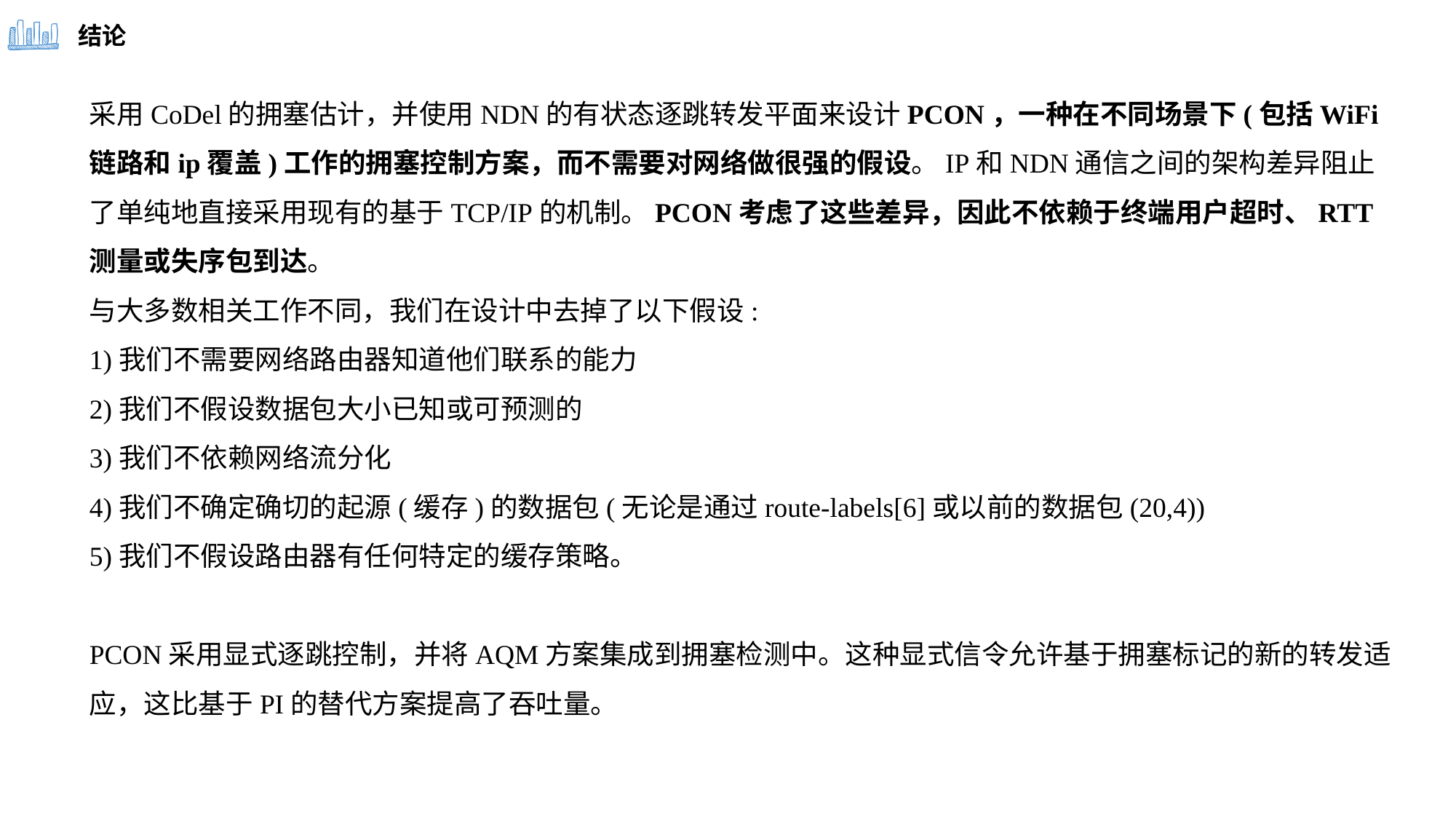

结论

采用CoDel的拥塞估计，并使用NDN的有状态逐跳转发平面来设计PCON，一种在不同场景下(包括WiFi链路和ip覆盖)工作的拥塞控制方案，而不需要对网络做很强的假设。IP和NDN通信之间的架构差异阻止了单纯地直接采用现有的基于TCP/IP的机制。PCON考虑了这些差异，因此不依赖于终端用户超时、RTT测量或失序包到达。
与大多数相关工作不同，我们在设计中去掉了以下假设:
1)我们不需要网络路由器知道他们联系的能力
2)我们不假设数据包大小已知或可预测的
3)我们不依赖网络流分化
4)我们不确定确切的起源(缓存)的数据包(无论是通过route-labels[6]或以前的数据包(20,4))
5)我们不假设路由器有任何特定的缓存策略。
PCON采用显式逐跳控制，并将AQM方案集成到拥塞检测中。这种显式信令允许基于拥塞标记的新的转发适应，这比基于PI的替代方案提高了吞吐量。